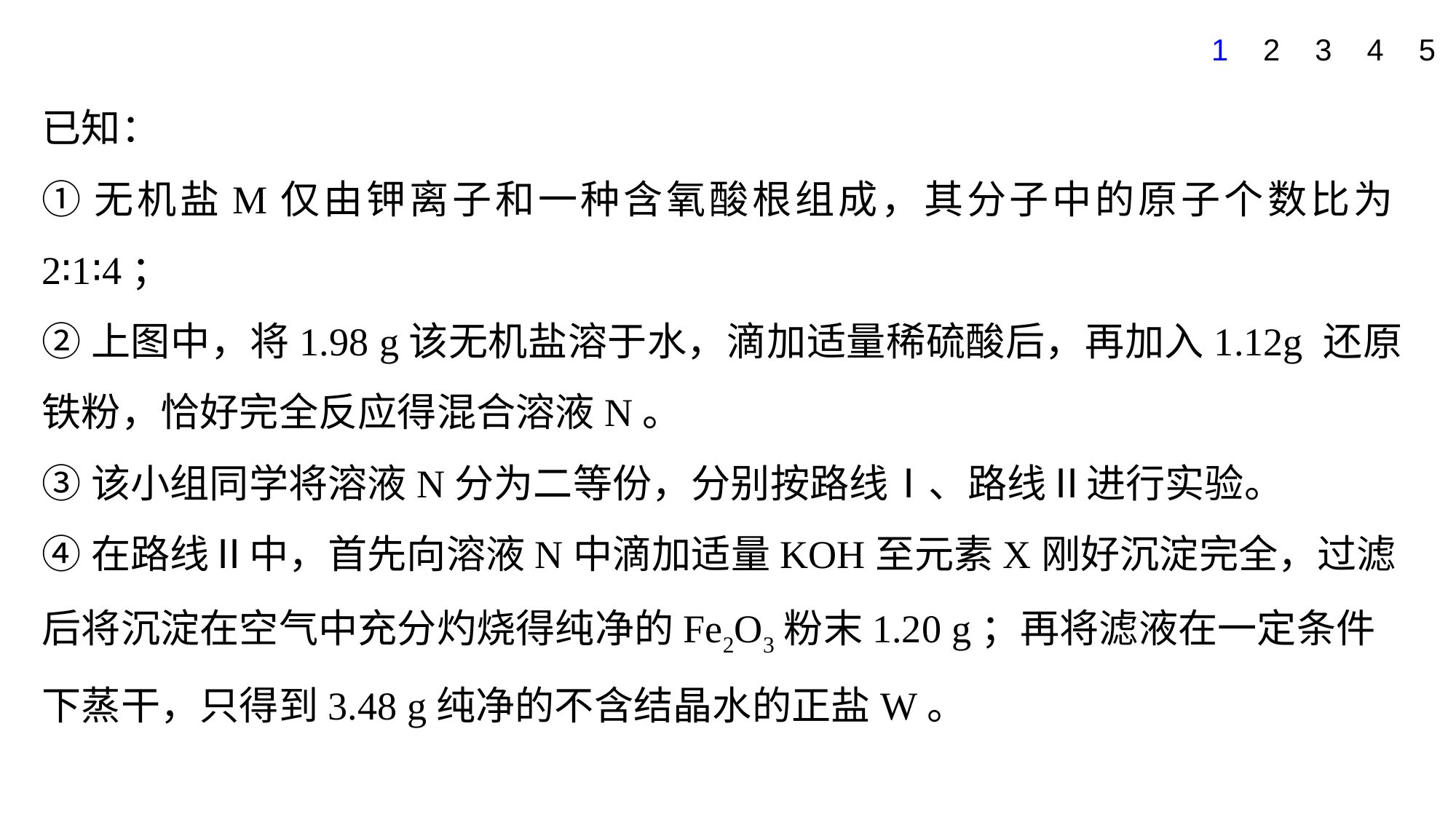

1
2
3
4
5
已知：
①无机盐M仅由钾离子和一种含氧酸根组成，其分子中的原子个数比为2∶1∶4；
②上图中，将1.98 g该无机盐溶于水，滴加适量稀硫酸后，再加入1.12g 还原铁粉，恰好完全反应得混合溶液N。
③该小组同学将溶液N分为二等份，分别按路线Ⅰ、路线Ⅱ进行实验。
④在路线Ⅱ中，首先向溶液N中滴加适量KOH至元素X刚好沉淀完全，过滤后将沉淀在空气中充分灼烧得纯净的Fe2O3粉末1.20 g；再将滤液在一定条件下蒸干，只得到3.48 g纯净的不含结晶水的正盐W。